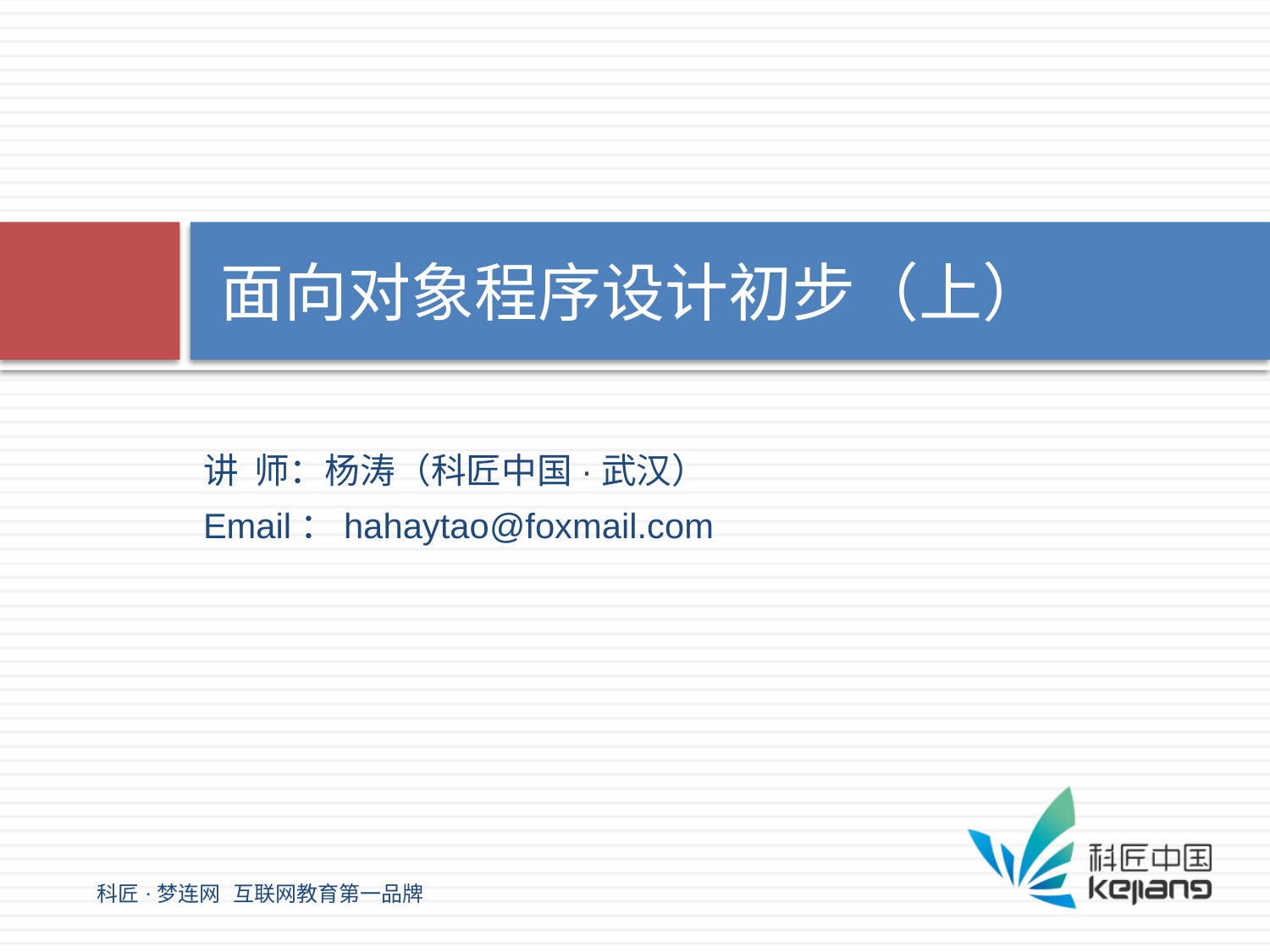

# 面向对象程序设计初步（上）
讲  师：杨涛（科匠中国·武汉）
Email：hahaytao@foxmail.com
科匠·梦连网  互联网教育第一品牌